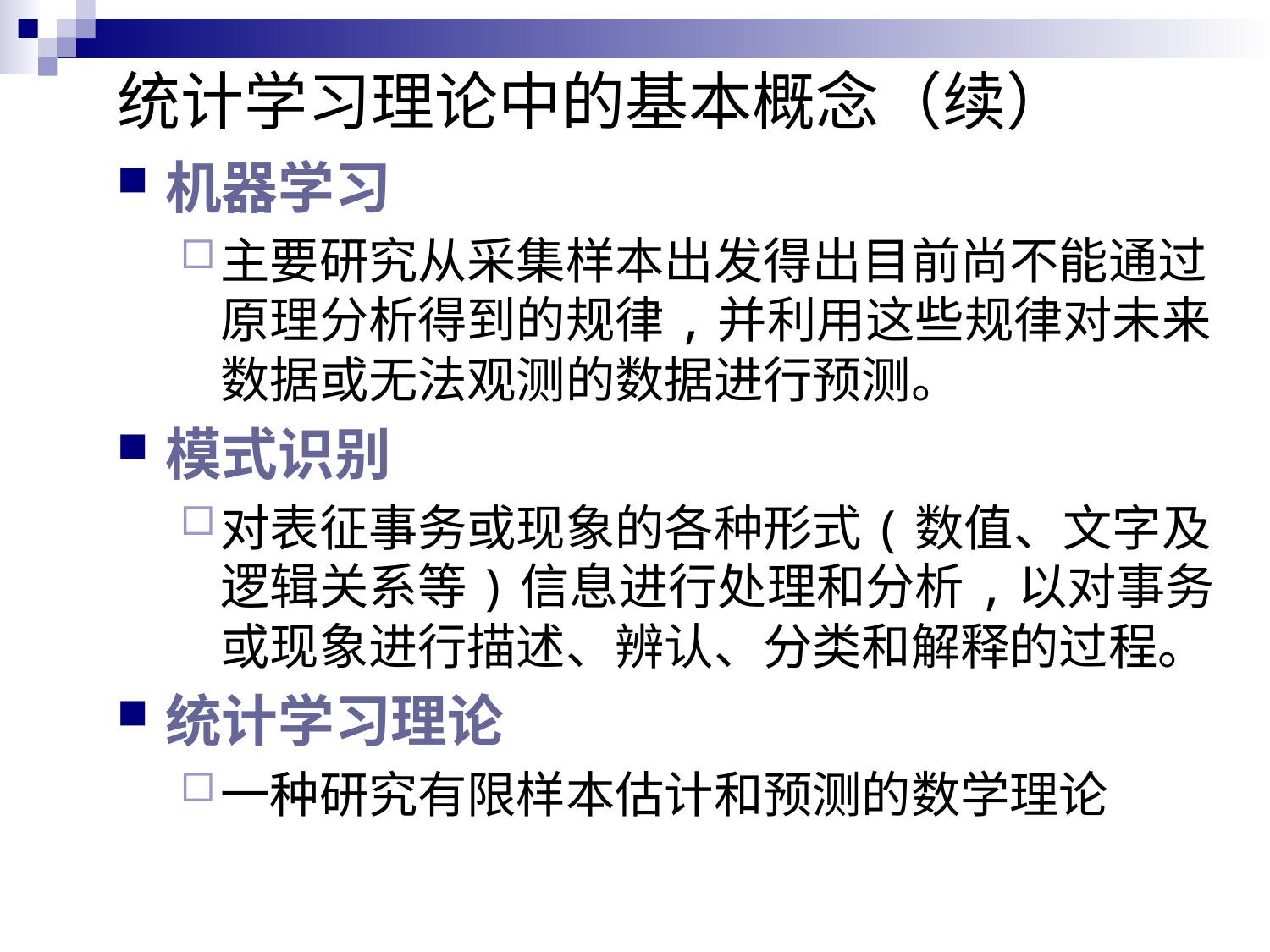

# 统计学习理论中的基本概念（续）
机器学习
主要研究从采集样本出发得出目前尚不能通过原理分析得到的规律,并利用这些规律对未来数据或无法观测的数据进行预测。
模式识别
对表征事务或现象的各种形式(数值、文字及逻辑关系等)信息进行处理和分析,以对事务或现象进行描述、辨认、分类和解释的过程。
统计学习理论
一种研究有限样本估计和预测的数学理论